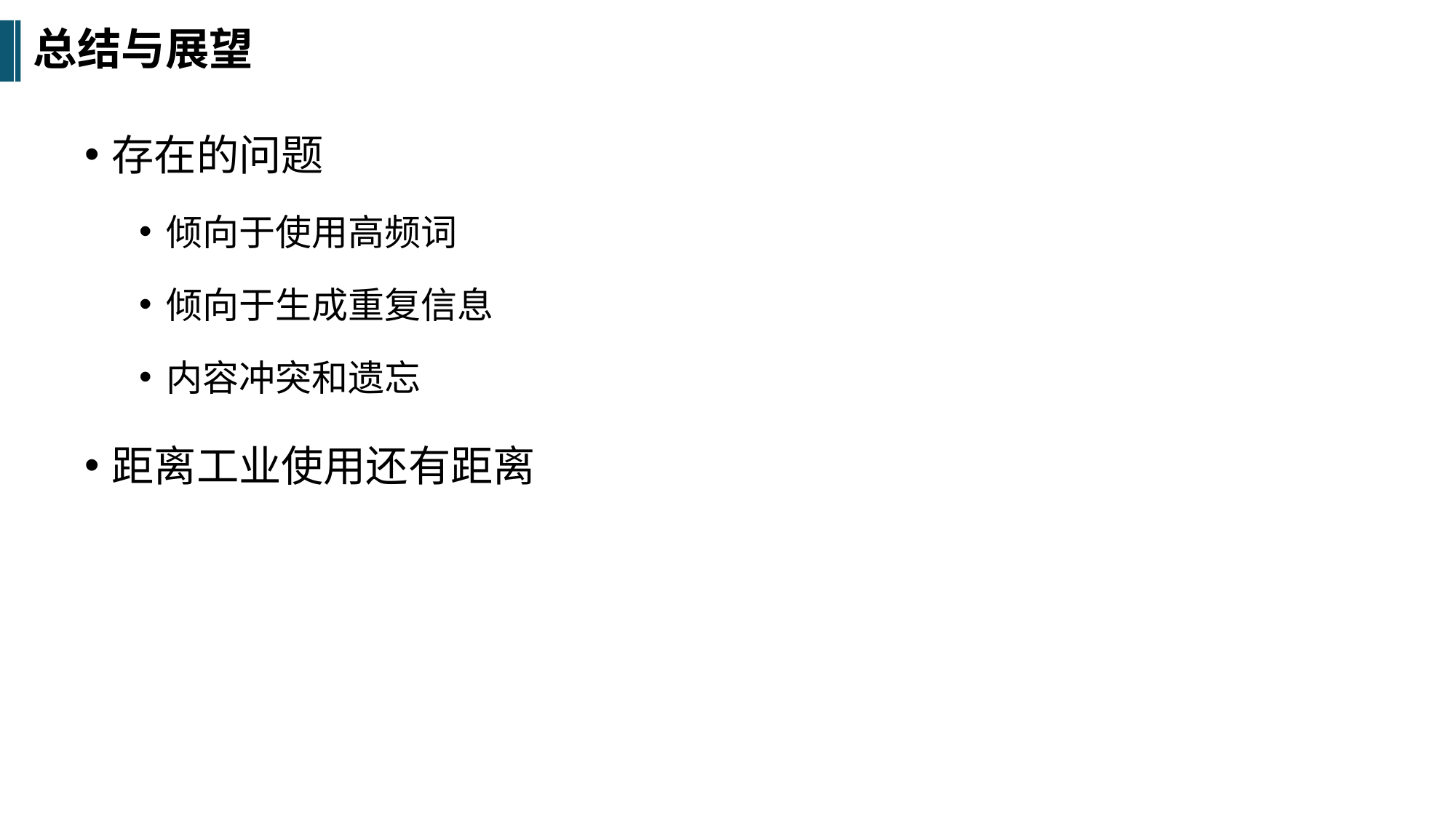

总结与展望
存在的问题
倾向于使用高频词
倾向于生成重复信息
内容冲突和遗忘
距离工业使用还有距离